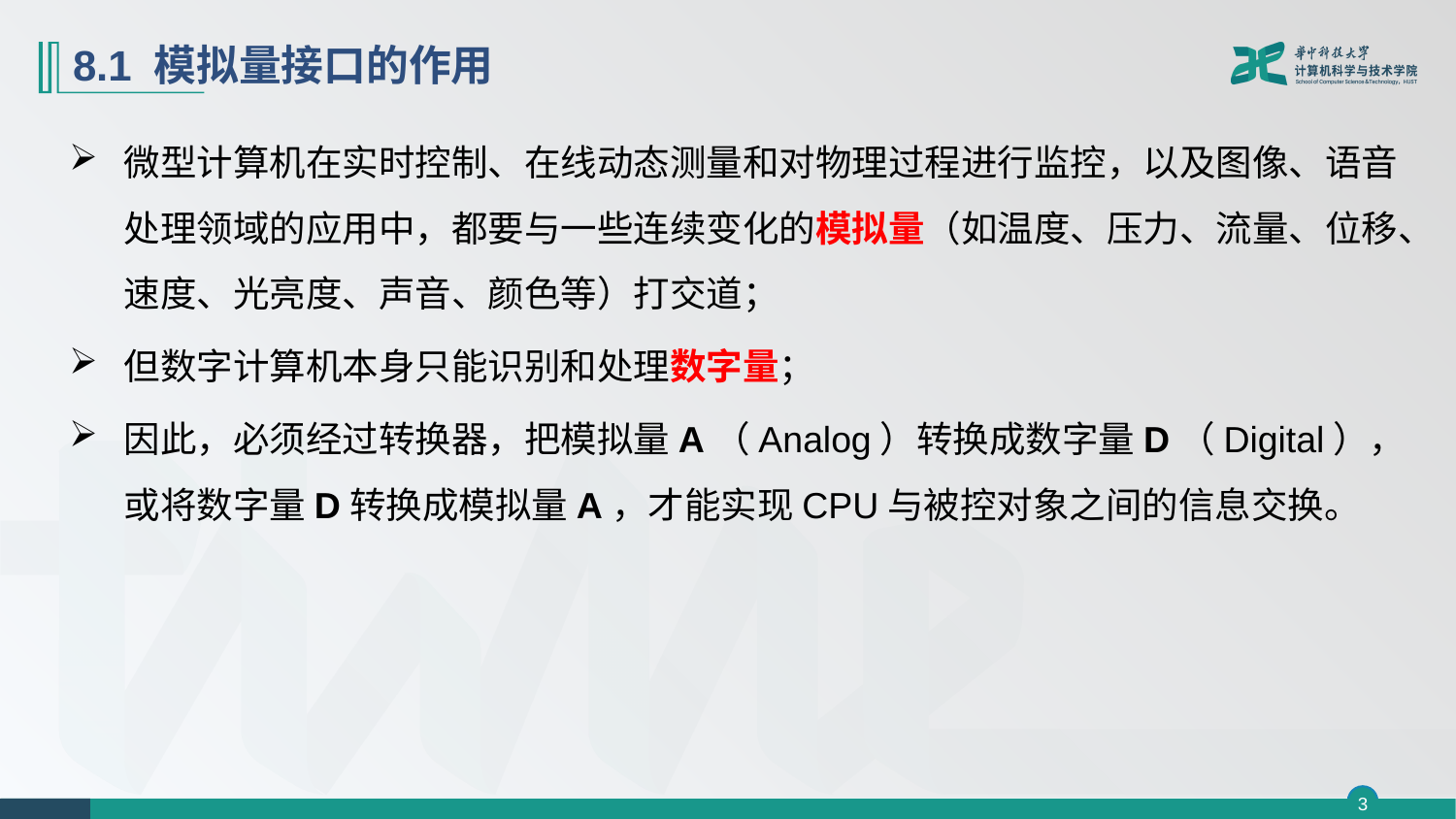

# 8.1 模拟量接口的作用
微型计算机在实时控制、在线动态测量和对物理过程进行监控，以及图像、语音处理领域的应用中，都要与一些连续变化的模拟量（如温度、压力、流量、位移、速度、光亮度、声音、颜色等）打交道；
但数字计算机本身只能识别和处理数字量；
因此，必须经过转换器，把模拟量A（Analog）转换成数字量D（Digital），或将数字量D转换成模拟量A，才能实现CPU与被控对象之间的信息交换。